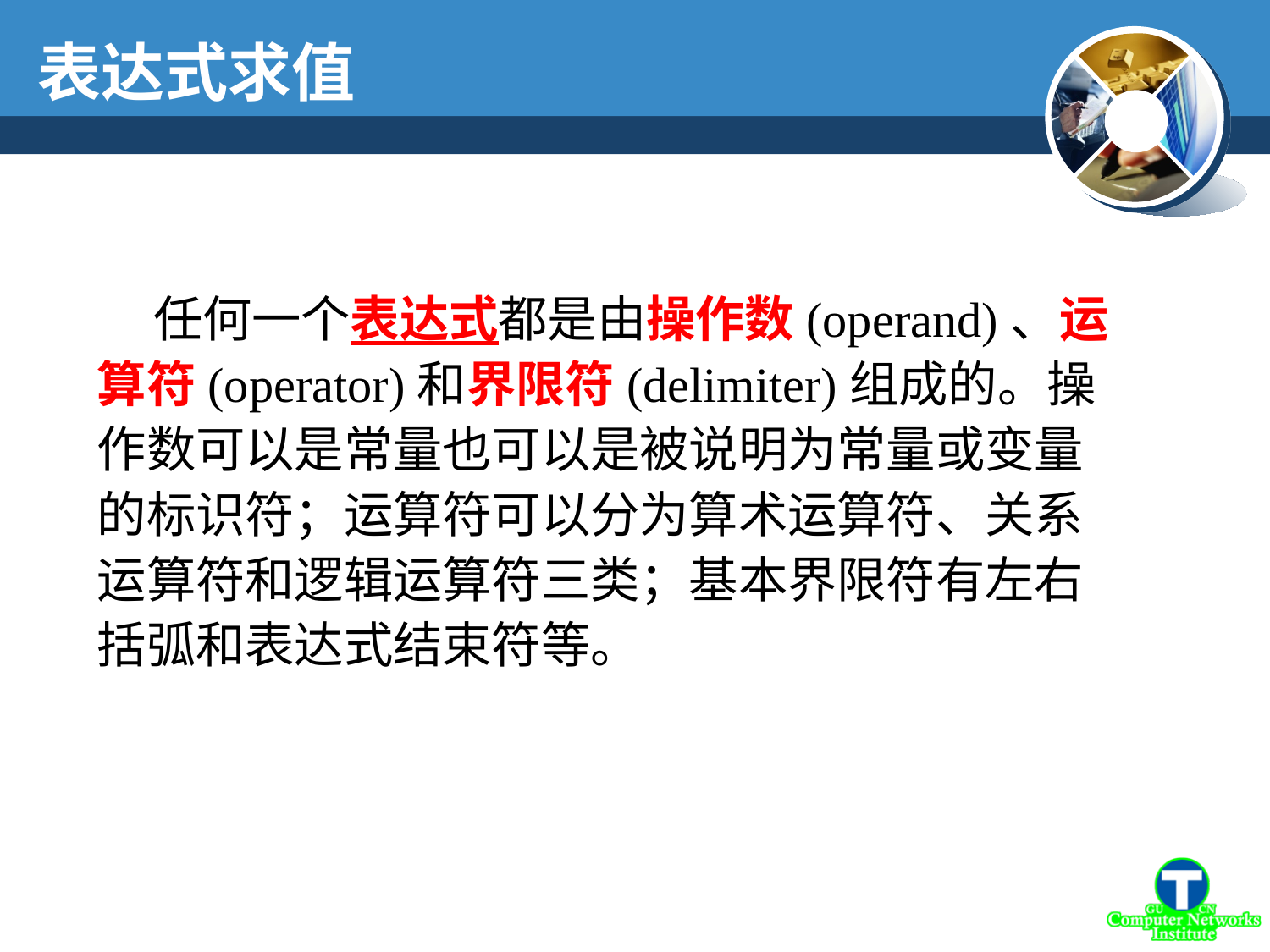

表达式求值
    任何一个表达式都是由操作数(operand)、运算符(operator)和界限符(delimiter)组成的。操作数可以是常量也可以是被说明为常量或变量的标识符；运算符可以分为算术运算符、关系运算符和逻辑运算符三类；基本界限符有左右括弧和表达式结束符等。